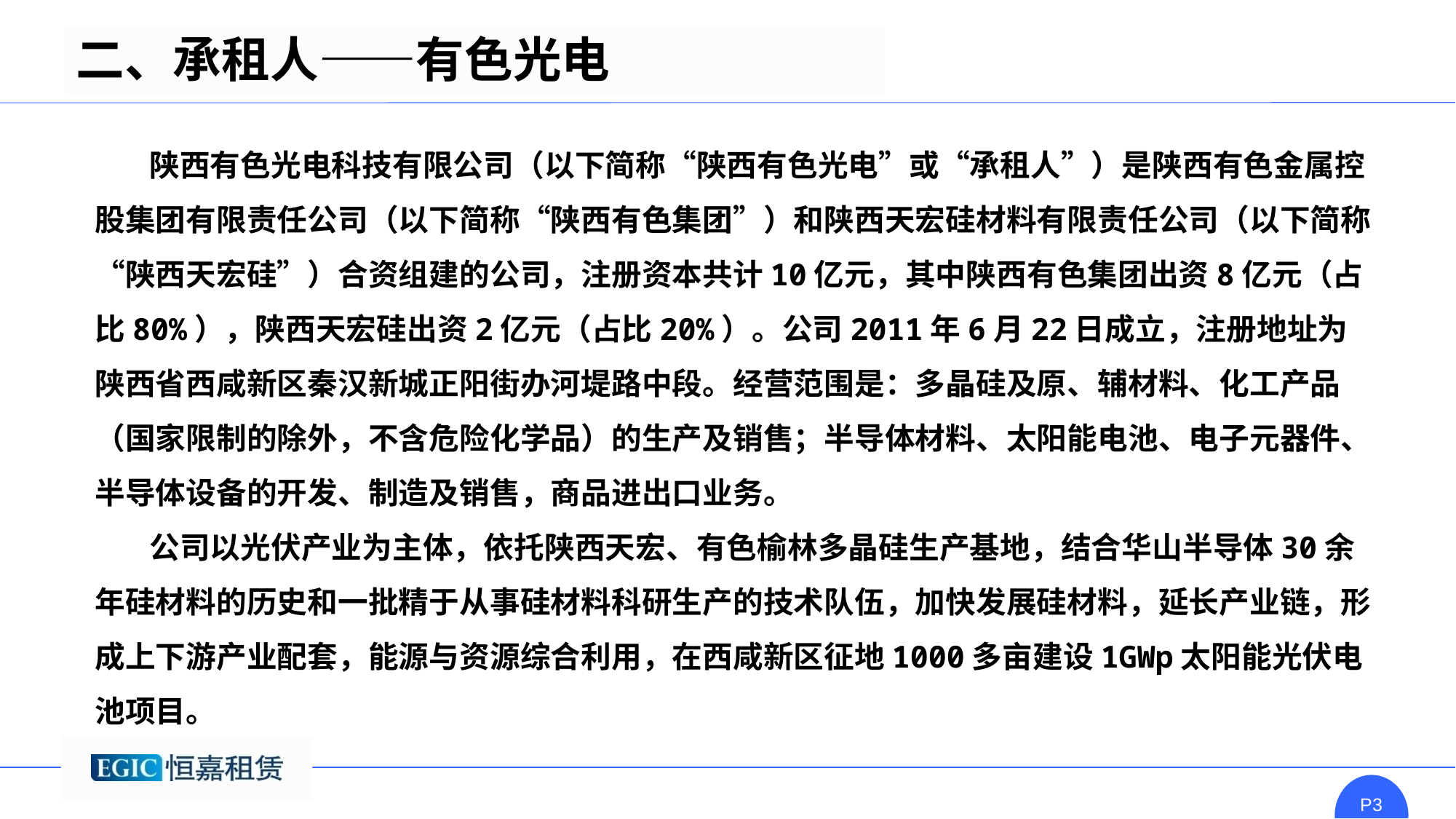

二、承租人——有色光电
陕西有色光电科技有限公司（以下简称“陕西有色光电”或“承租人”）是陕西有色金属控股集团有限责任公司（以下简称“陕西有色集团”）和陕西天宏硅材料有限责任公司（以下简称“陕西天宏硅”）合资组建的公司，注册资本共计10亿元，其中陕西有色集团出资8亿元（占比80%），陕西天宏硅出资2亿元（占比20%）。公司2011年6月22日成立，注册地址为陕西省西咸新区秦汉新城正阳街办河堤路中段。经营范围是：多晶硅及原、辅材料、化工产品（国家限制的除外，不含危险化学品）的生产及销售；半导体材料、太阳能电池、电子元器件、半导体设备的开发、制造及销售，商品进出口业务。
公司以光伏产业为主体，依托陕西天宏、有色榆林多晶硅生产基地，结合华山半导体30余年硅材料的历史和一批精于从事硅材料科研生产的技术队伍，加快发展硅材料，延长产业链，形成上下游产业配套，能源与资源综合利用，在西咸新区征地1000多亩建设1GWp太阳能光伏电池项目。